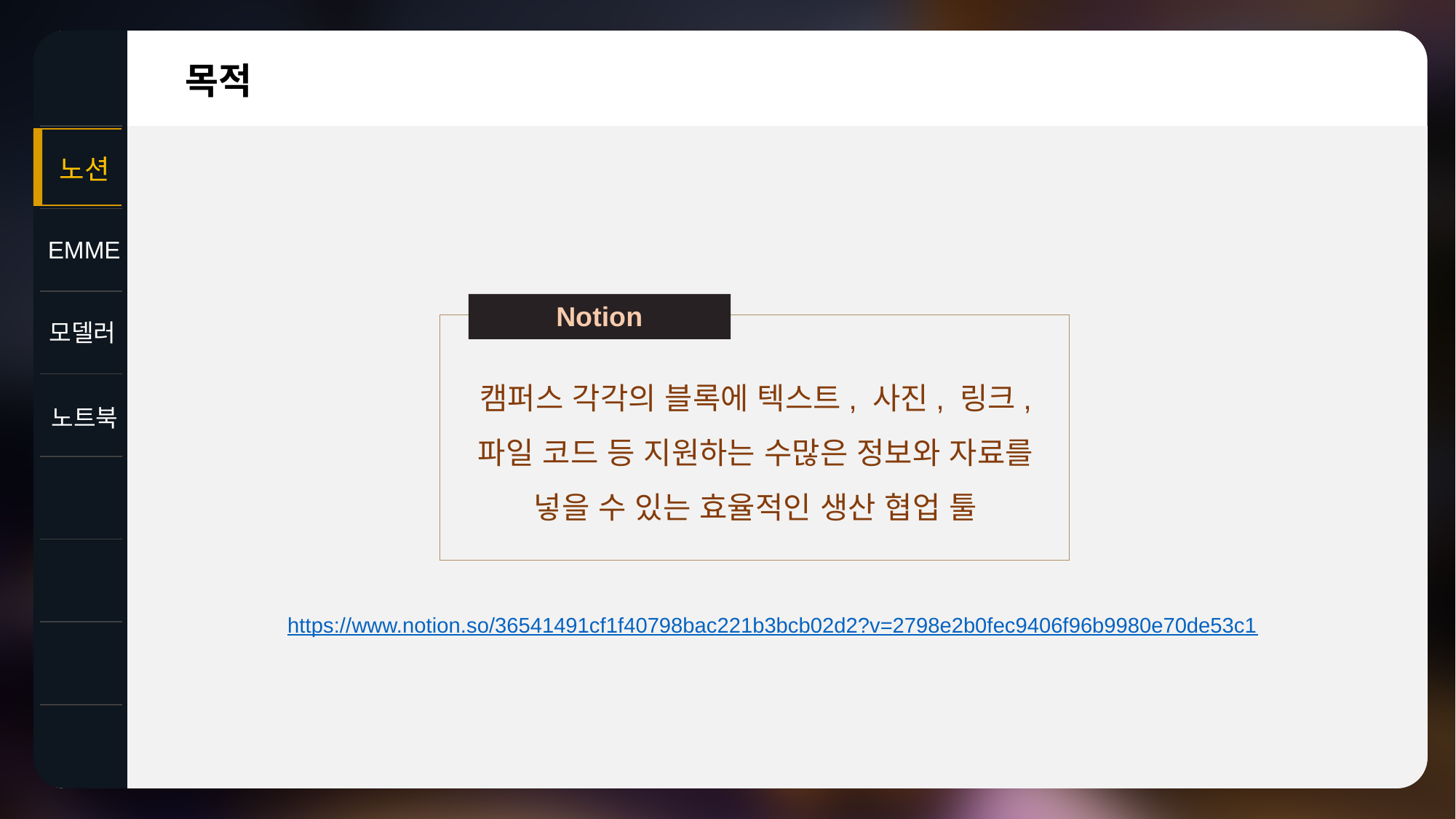

목적

노션
EMME
Notion

모델러

캠퍼스 각각의 블록에 텍스트, 사진, 링크, 파일 코드 등 지원하는 수많은 정보와 자료를 넣을 수 있는 효율적인 생산 협업 툴
노트북
https://www.notion.so/36541491cf1f40798bac221b3bcb02d2?v=2798e2b0fec9406f96b9980e70de53c1